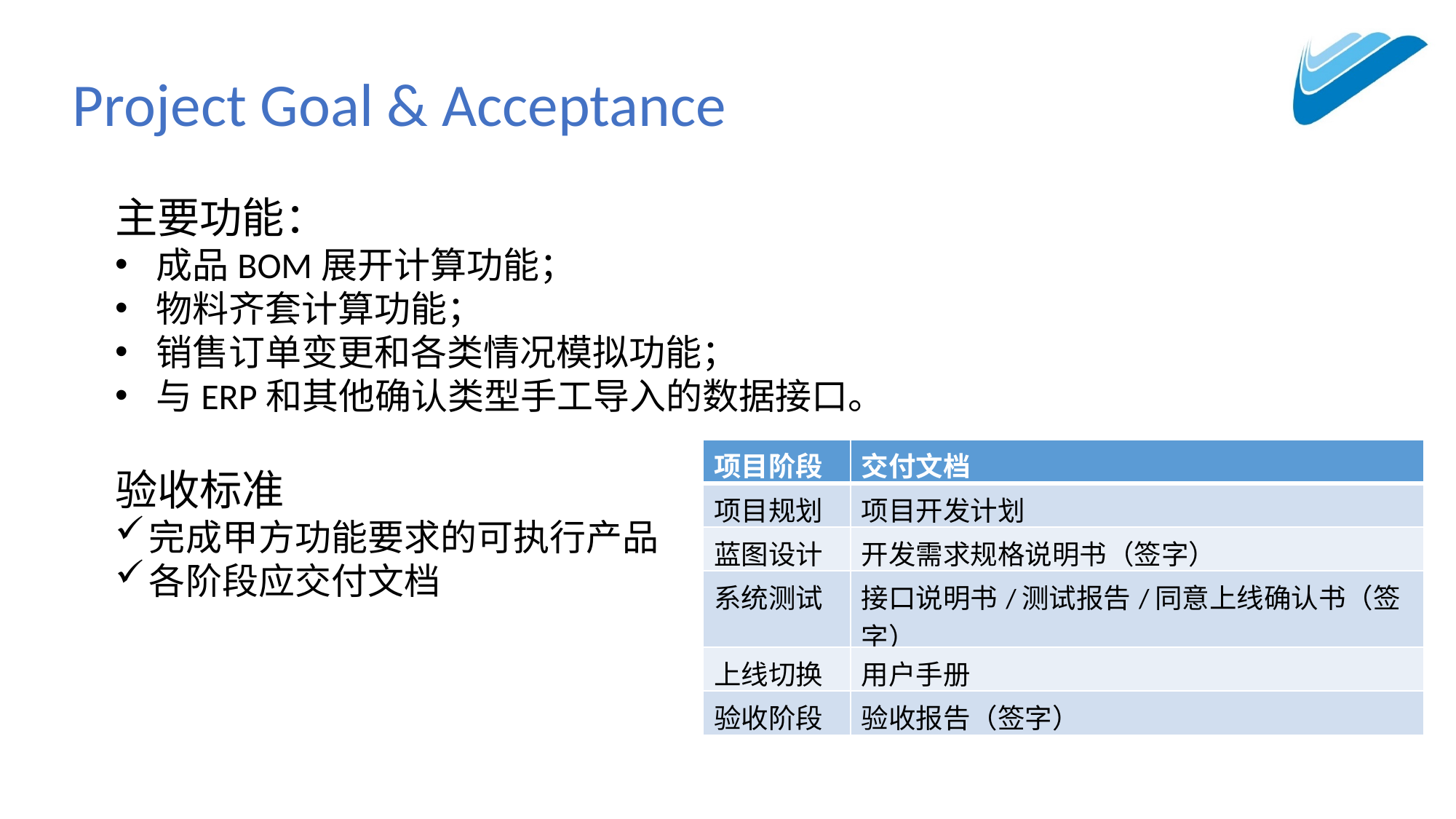

# Project Goal & Acceptance
主要功能：
成品BOM展开计算功能；
物料齐套计算功能；
销售订单变更和各类情况模拟功能；
与ERP和其他确认类型手工导入的数据接口。
| 项目阶段 | 交付文档 |
| --- | --- |
| 项目规划 | 项目开发计划 |
| 蓝图设计 | 开发需求规格说明书（签字） |
| 系统测试 | 接口说明书/测试报告/同意上线确认书（签字） |
| 上线切换 | 用户手册 |
| 验收阶段 | 验收报告（签字） |
验收标准
完成甲方功能要求的可执行产品
各阶段应交付文档